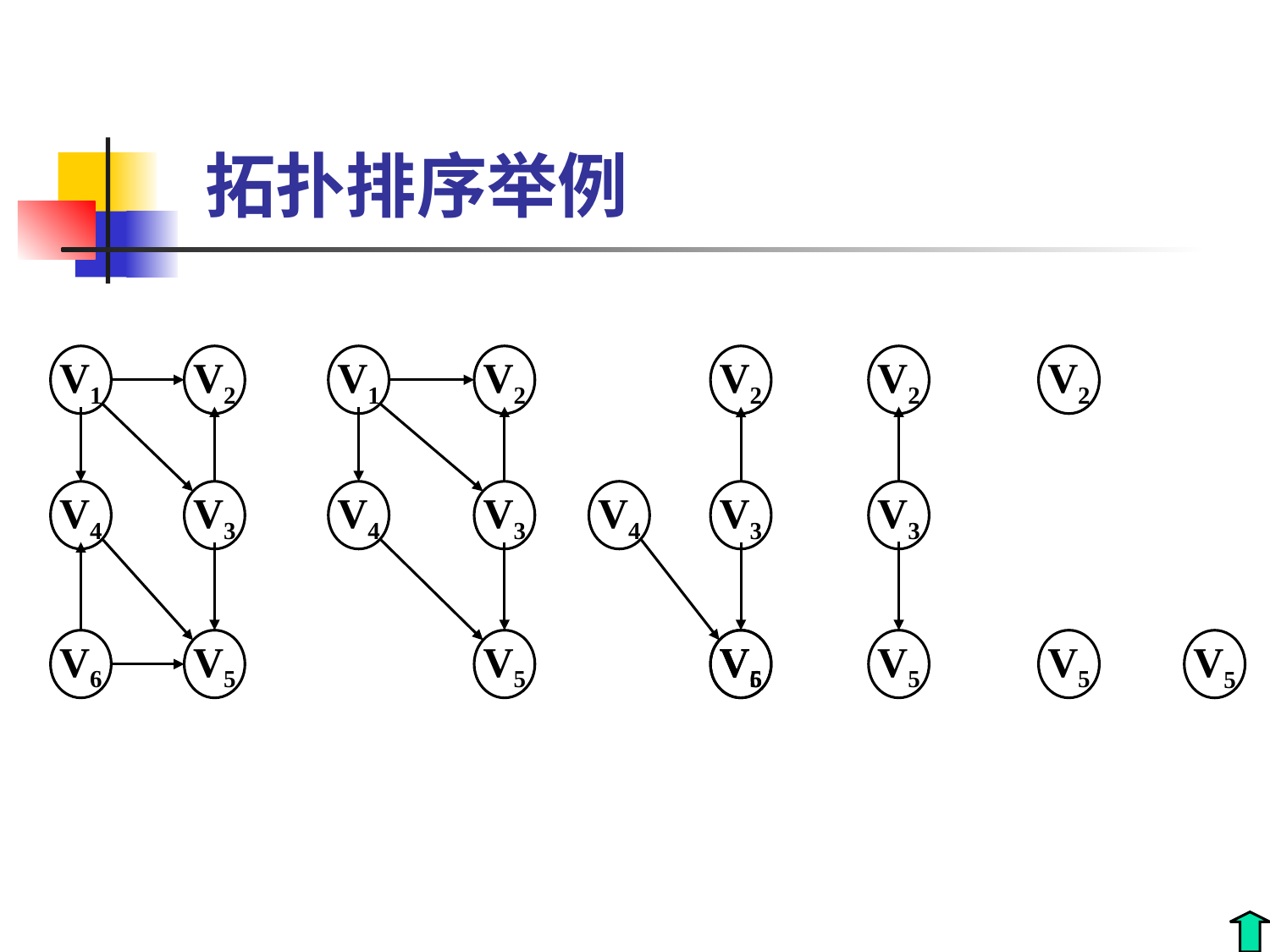

# 拓扑排序举例
V1
V2
V4
V3
V6
V5
V1
V2
V4
V3
V5
V2
V4
V3
V6
V5
V2
V3
V5
V2
V5
V5